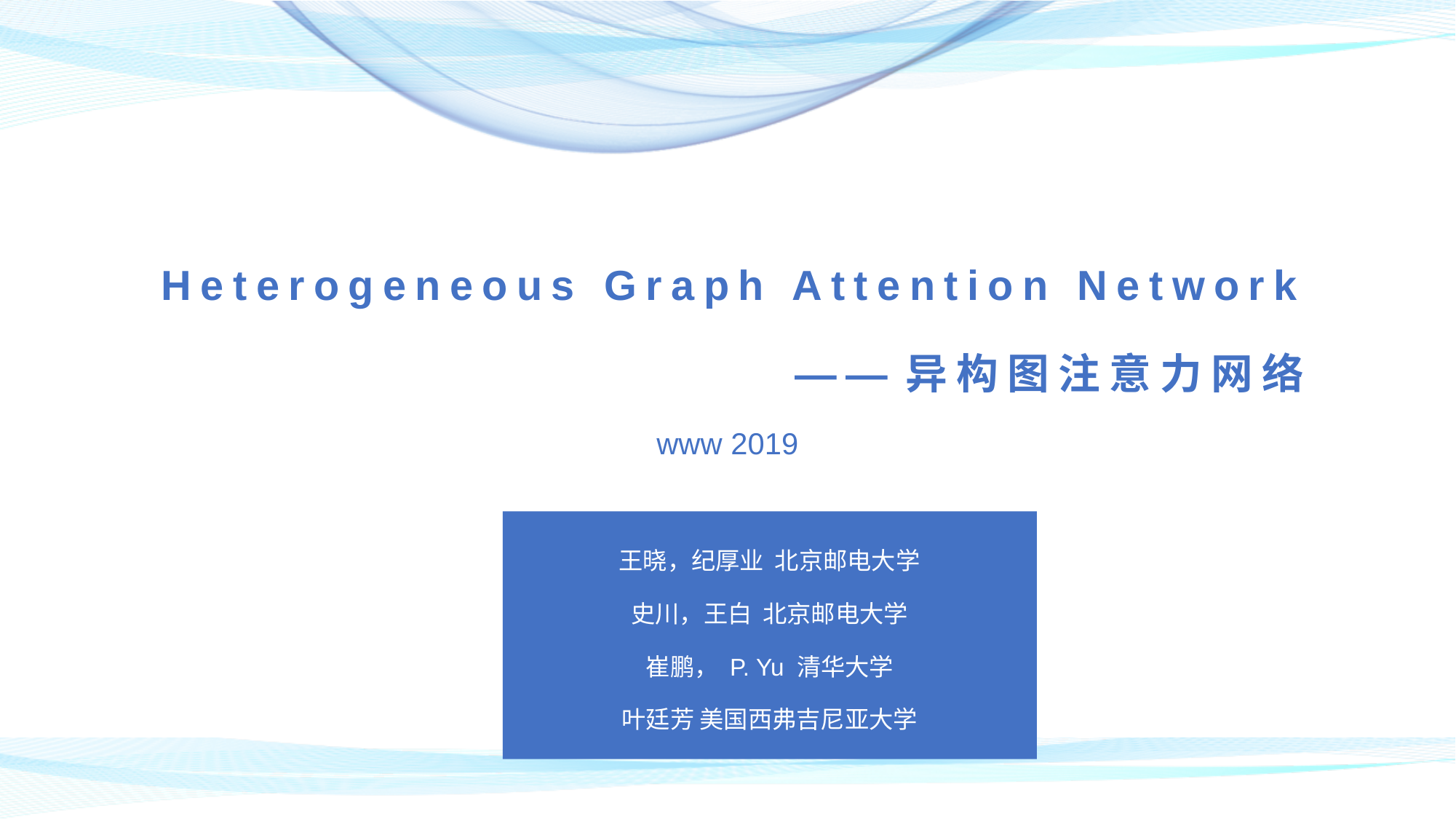

# Heterogeneous Graph Attention Network ——异构图注意力网络
www 2019
王晓，纪厚业  北京邮电大学
史川，王白  北京邮电大学
崔鹏， P. Yu 清华大学
叶廷芳 美国西弗吉尼亚大学